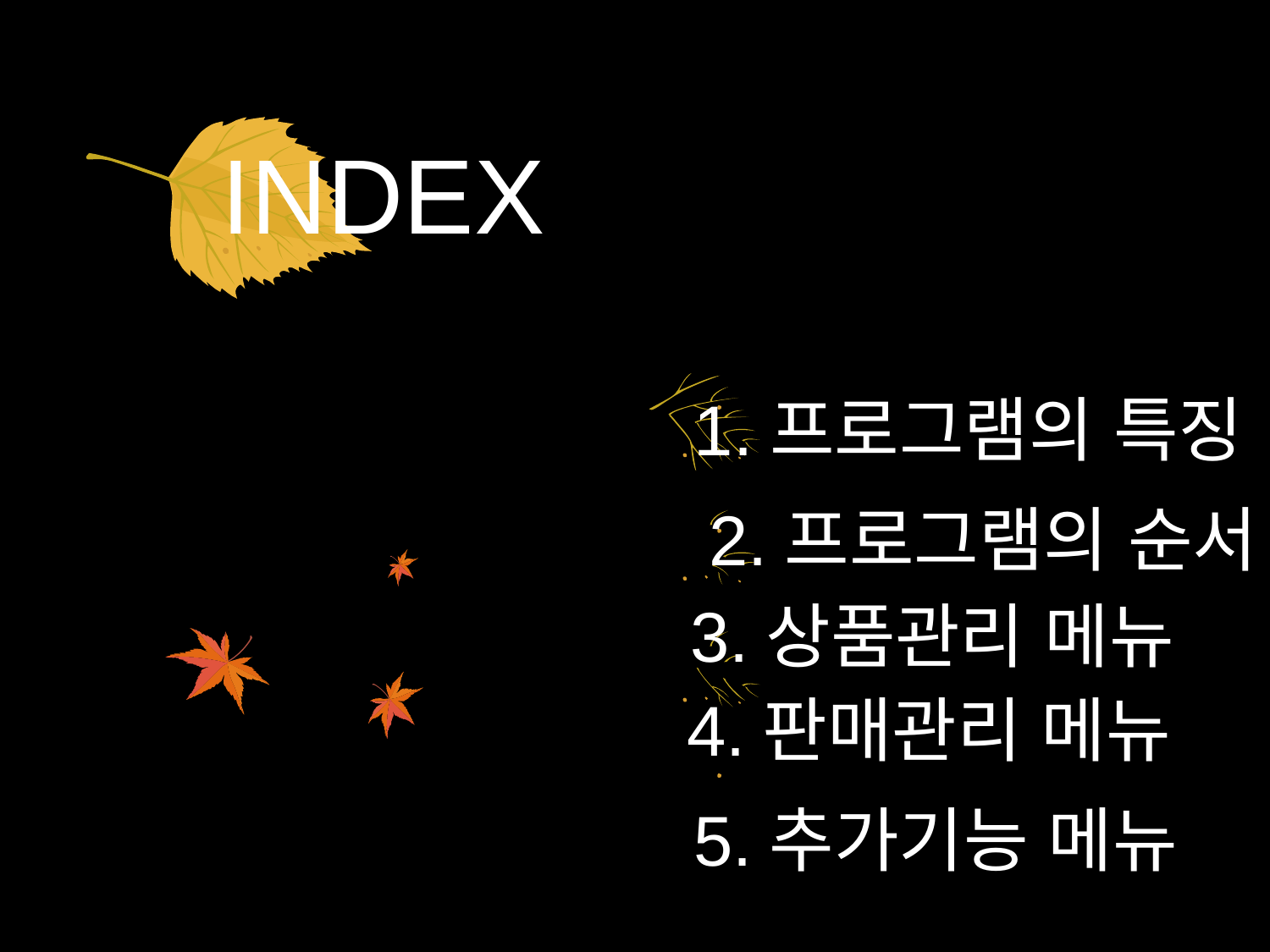

INDEX
1.프로그램의 특징

3.상품관리 메뉴

4.판매관리 메뉴

2.프로그램의 순서

5.추가기능 메뉴